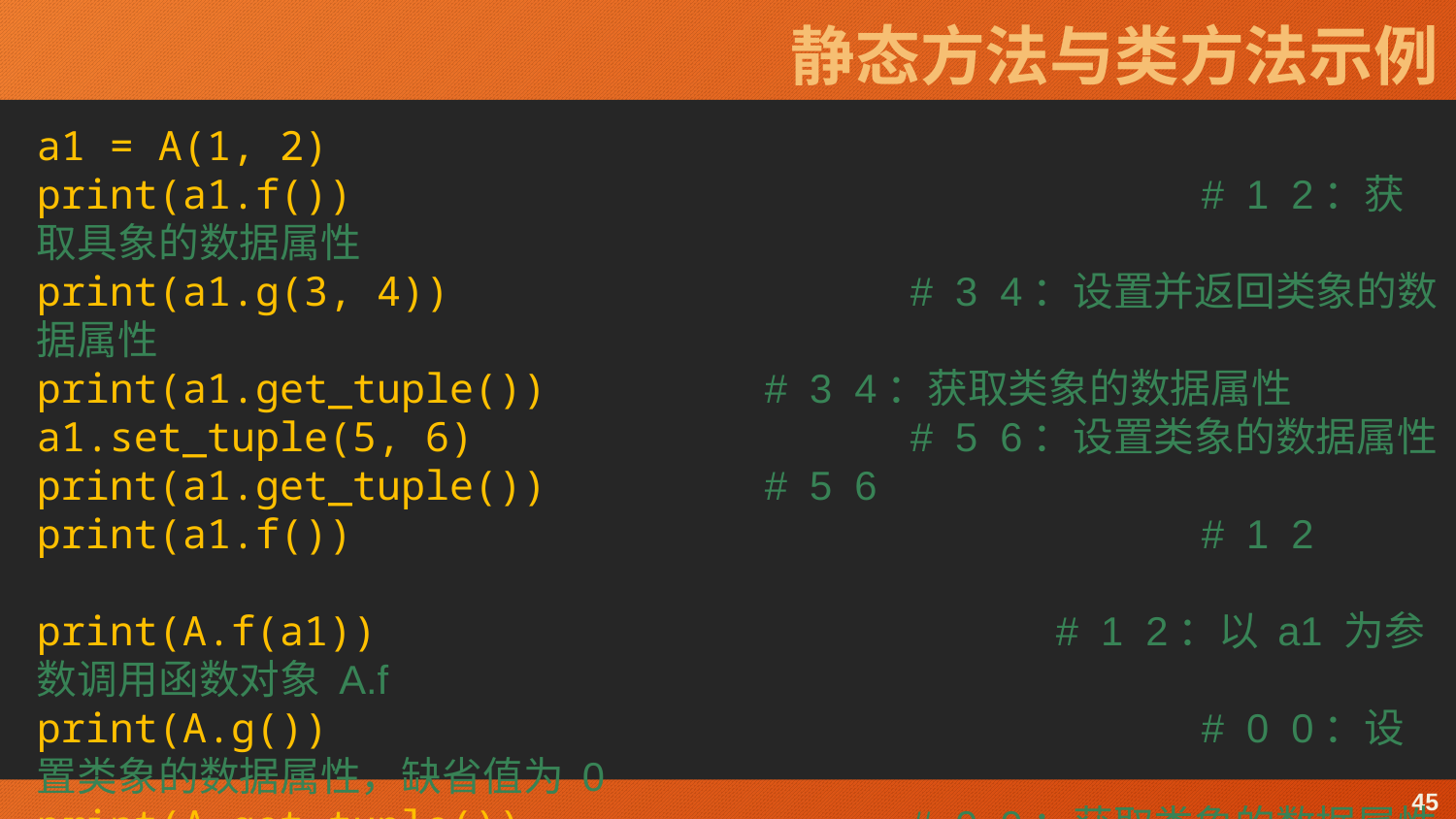

# 静态方法与类方法示例
a1 = A(1, 2)
print(a1.f())						#  1  2：获取具象的数据属性
print(a1.g(3, 4))				#  3  4：设置并返回类象的数据属性
print(a1.get_tuple())		#  3  4：获取类象的数据属性
a1.set_tuple(5, 6)			#  5  6：设置类象的数据属性
print(a1.get_tuple())		#  5  6
print(a1.f())						#  1  2

print(A.f(a1))					#  1  2：以 a1 为参数调用函数对象 A.f
print(A.g())						#  0  0：设置类象的数据属性，缺省值为 0
print(A.get_tuple())			#  0  0：获取类象的数据属性

45